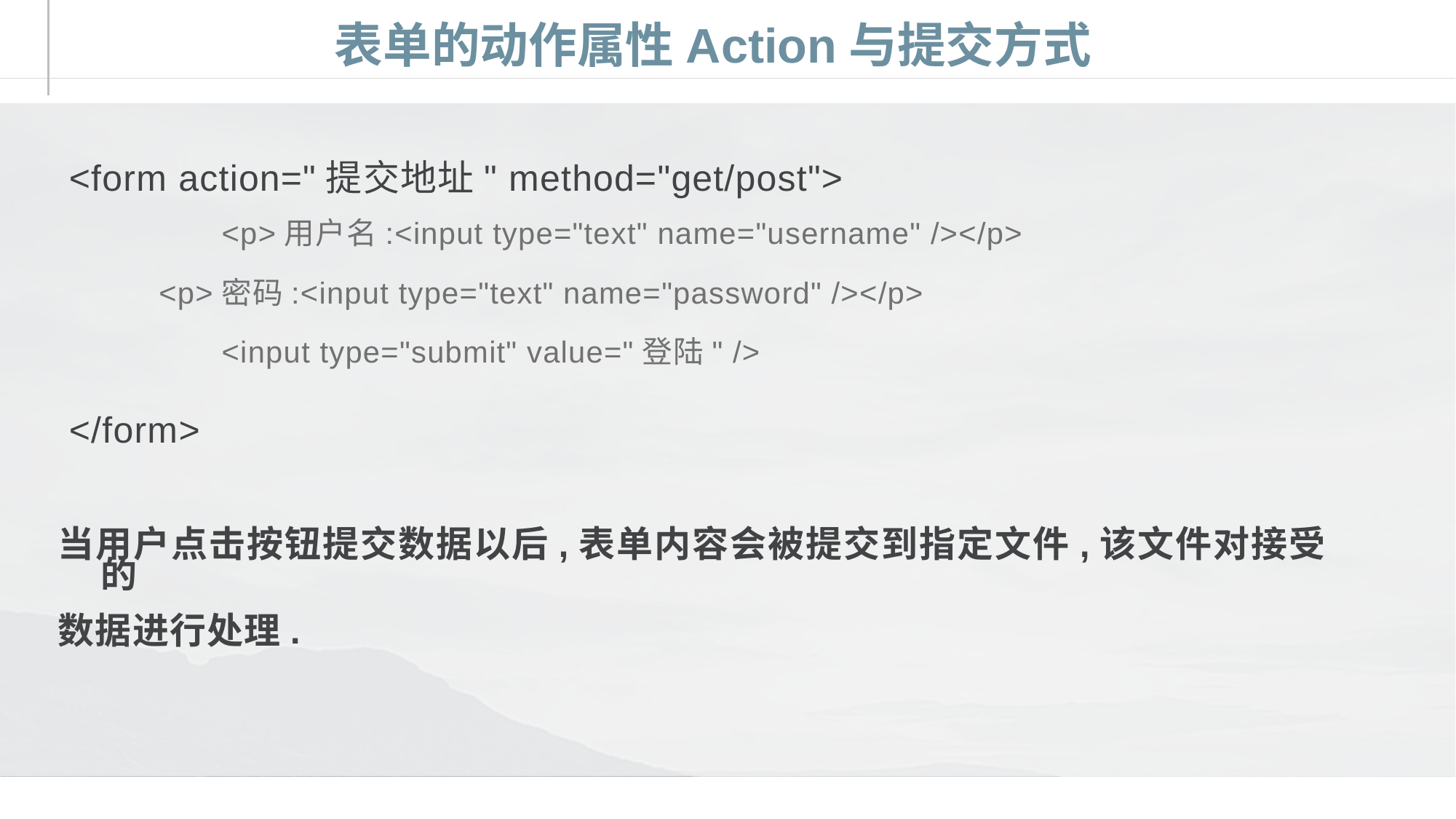

# 表单的动作属性Action与提交方式

 <form action="提交地址" method="get/post">
	<p>用户名:<input type="text" name="username" /></p>
     <p>密码:<input type="text" name="password" /></p>
	<input type="submit" value="登陆" />
 </form>

当用户点击按钮提交数据以后,表单内容会被提交到指定文件,该文件对接受的
数据进行处理.